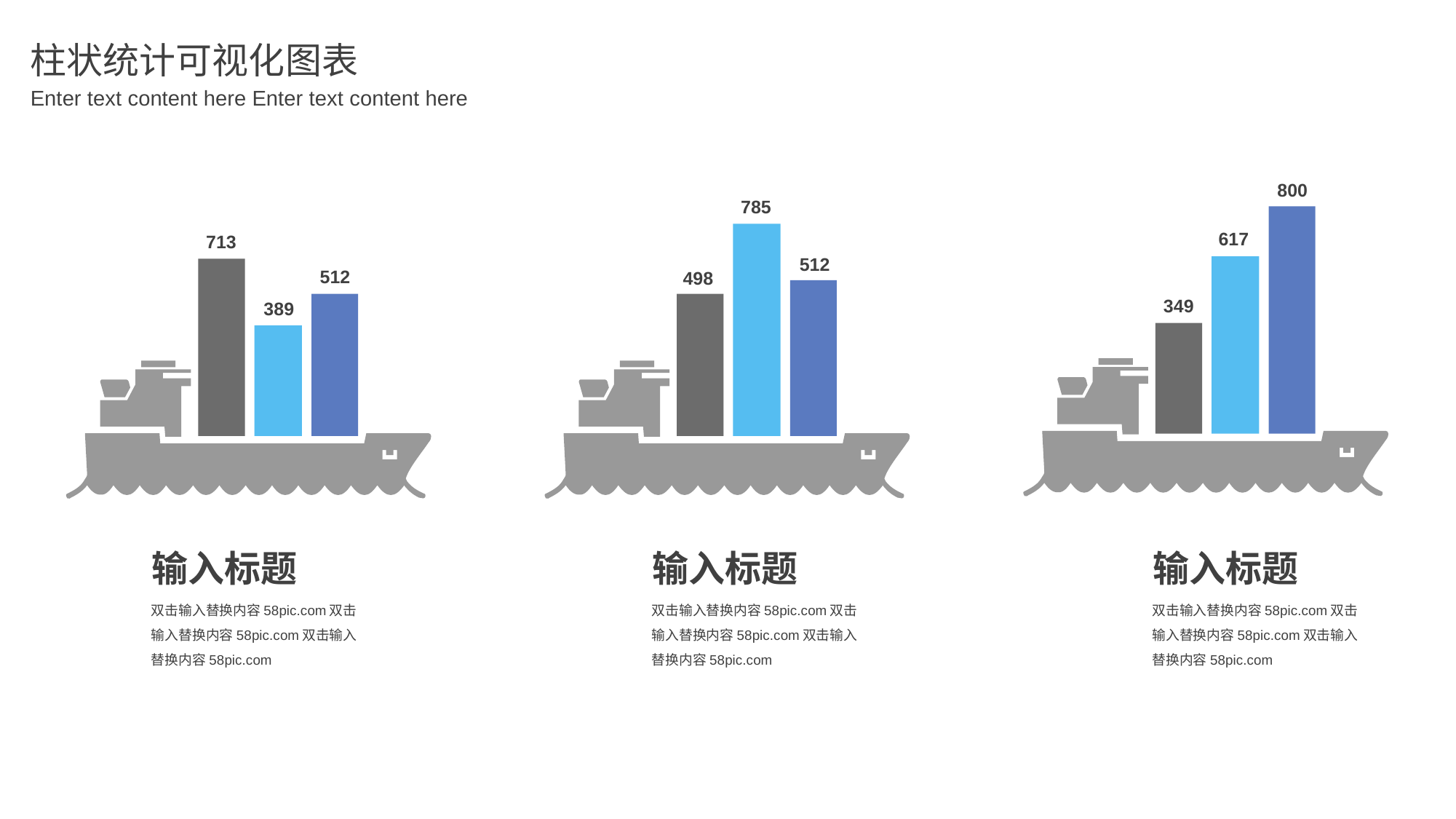

柱状统计可视化图表
Enter text content here Enter text content here
800
785

617

713
512

512
498

349
389

输入标题
双击输入替换内容58pic.com双击输入替换内容58pic.com双击输入替换内容58pic.com
输入标题
双击输入替换内容58pic.com双击输入替换内容58pic.com双击输入替换内容58pic.com
输入标题
双击输入替换内容58pic.com双击输入替换内容58pic.com双击输入替换内容58pic.com